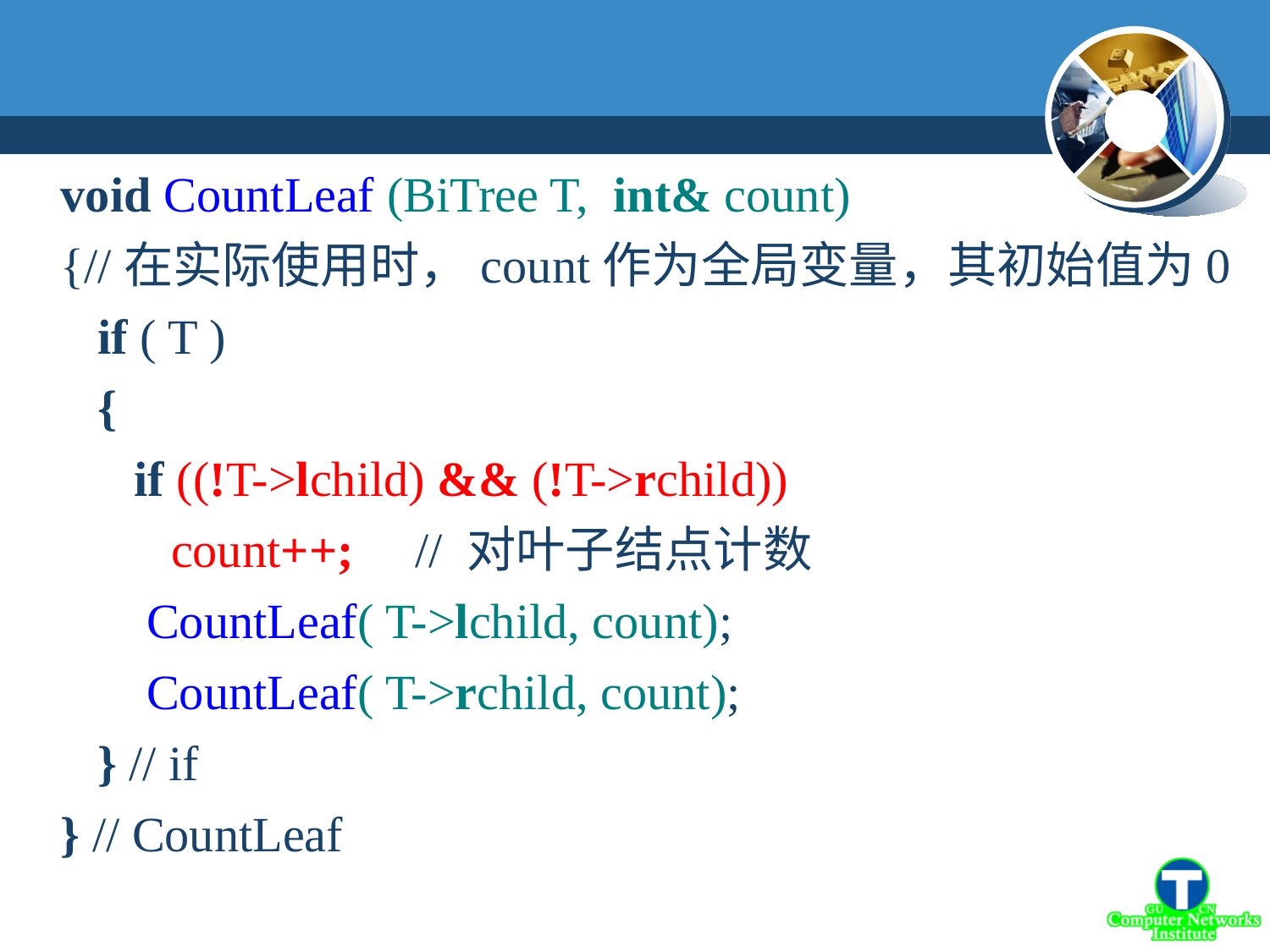

void CountLeaf (BiTree T,  int& count)
{//在实际使用时，count作为全局变量，其初始值为0
   if ( T )
   {
      if ((!T->lchild) && (!T->rchild))
         count++;     // 对叶子结点计数
       CountLeaf( T->lchild, count);
       CountLeaf( T->rchild, count);
   } // if
} // CountLeaf
78